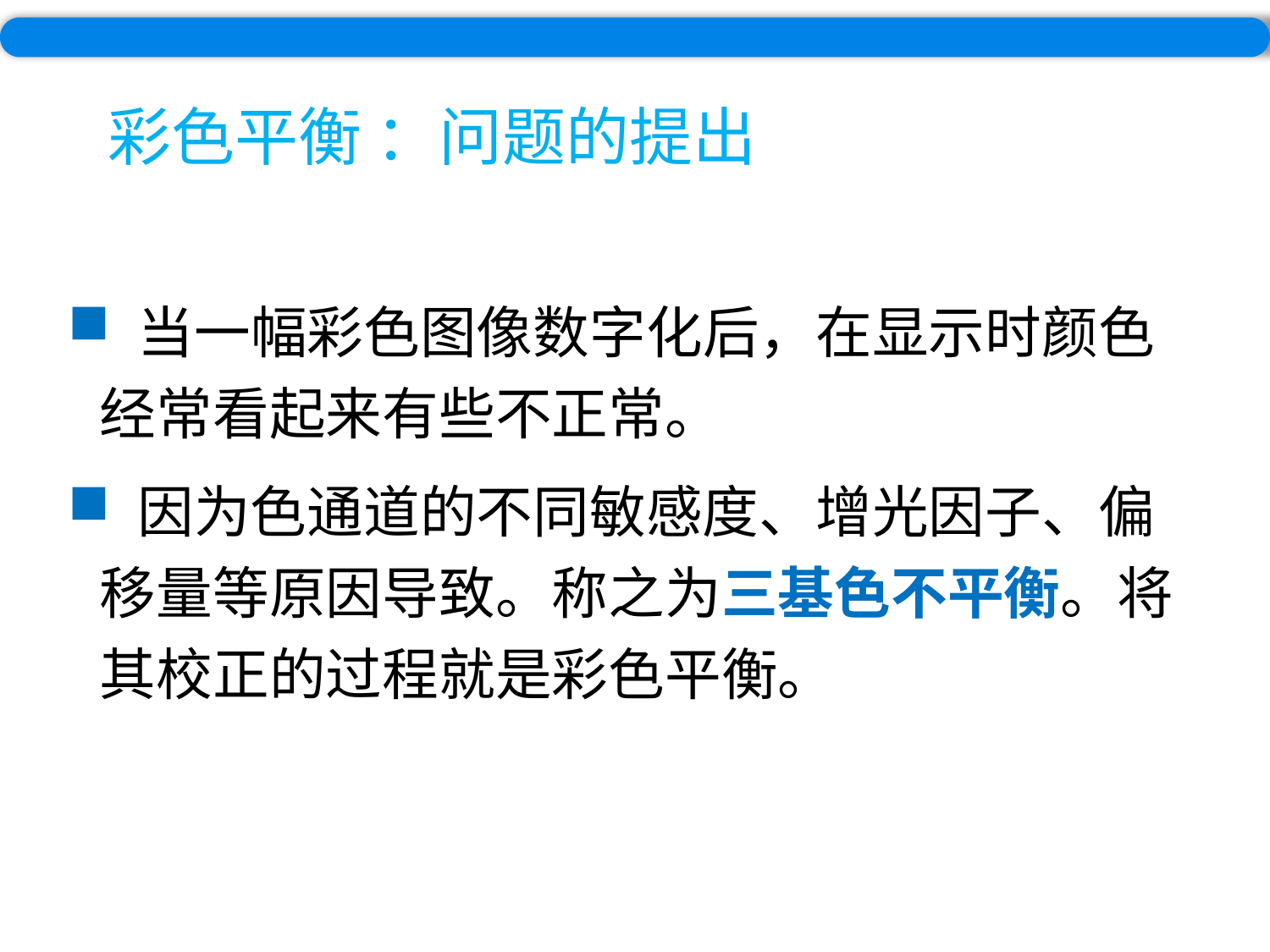

# 彩色平衡 ：问题的提出
 当一幅彩色图像数字化后，在显示时颜色经常看起来有些不正常。
 因为色通道的不同敏感度、增光因子、偏移量等原因导致。称之为三基色不平衡。将其校正的过程就是彩色平衡。